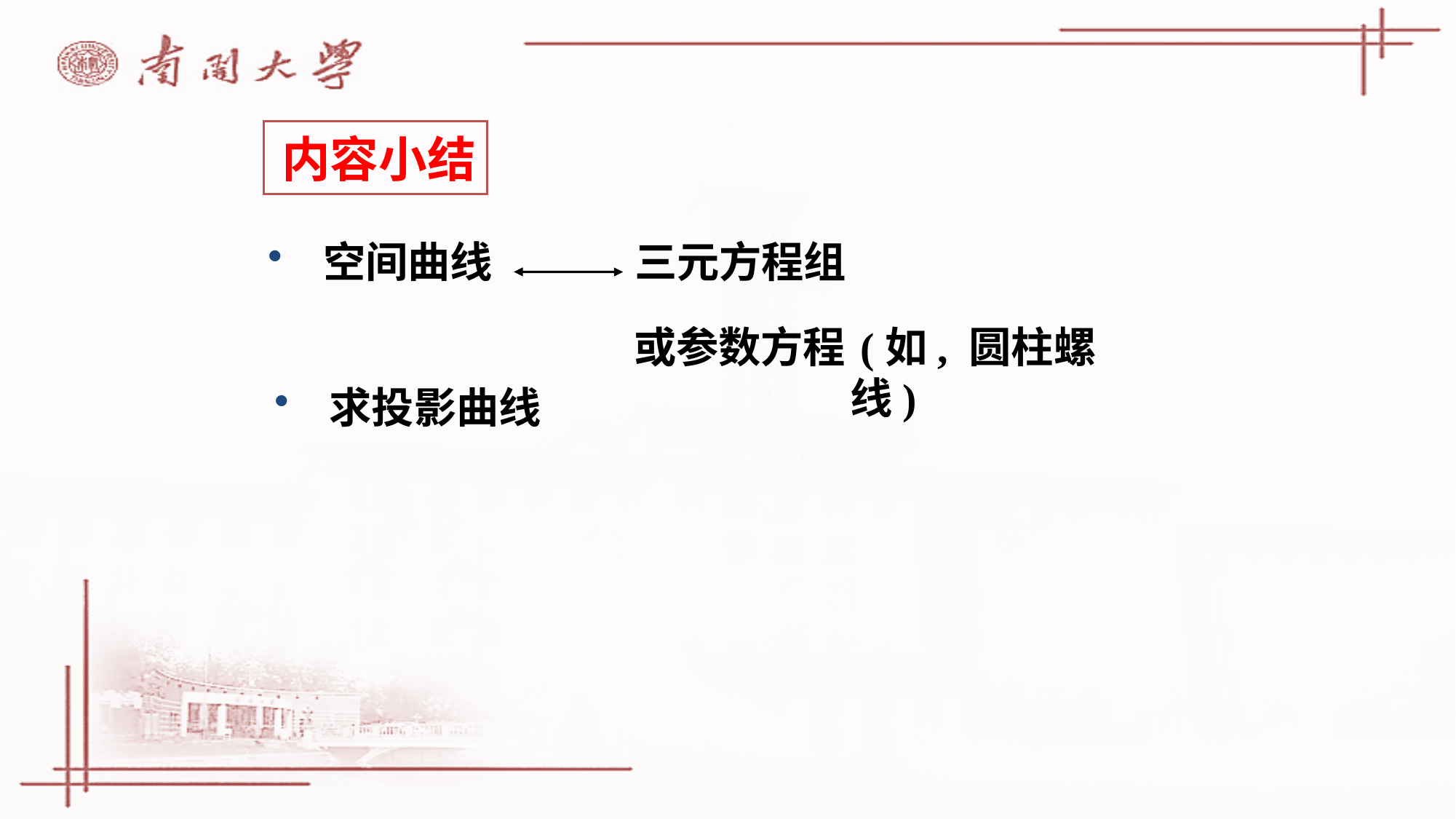

# 内容小结
  空间曲线
三元方程组

或参数方程
 (如, 圆柱螺线)
  求投影曲线